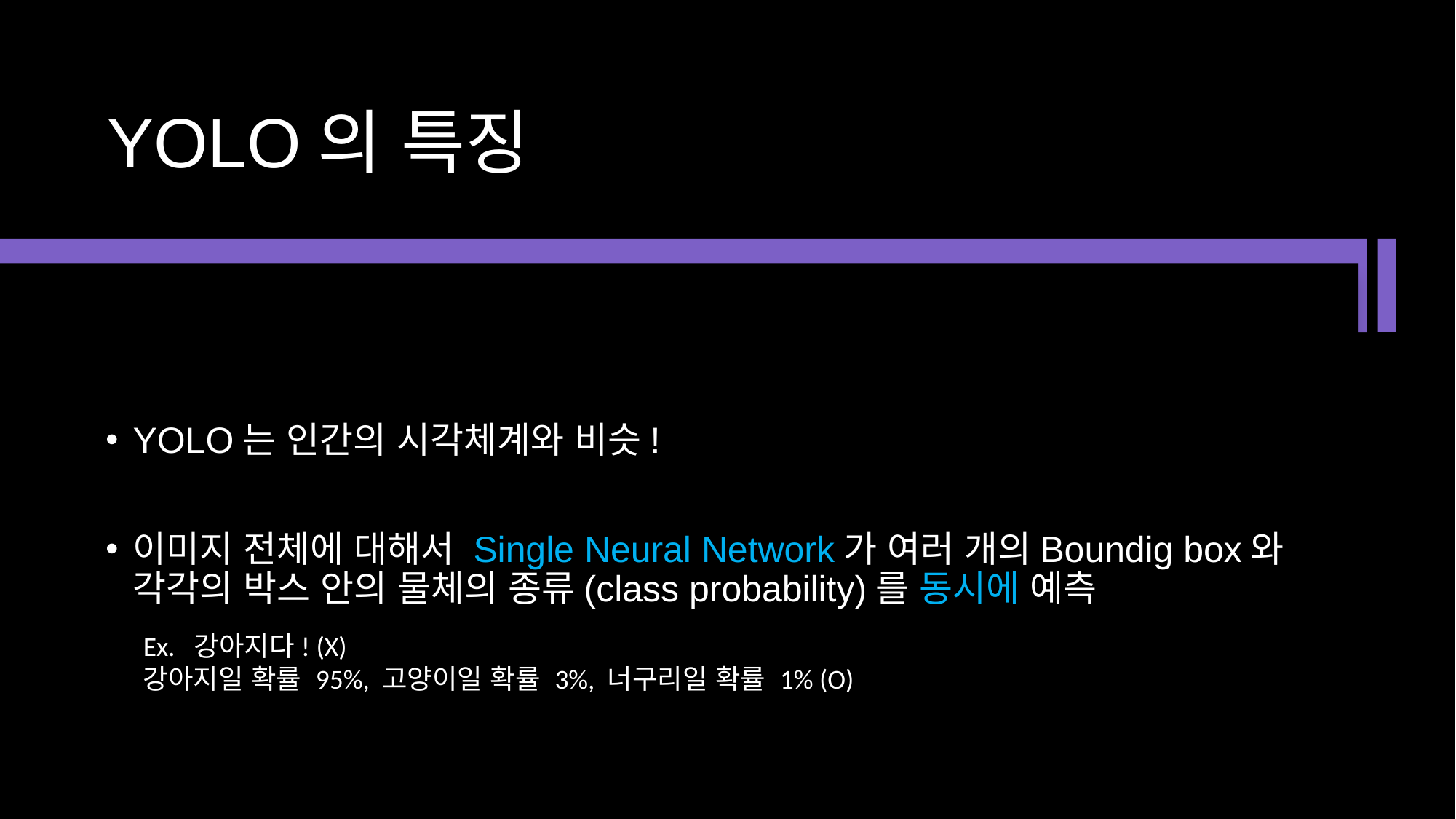

# YOLO의 특징

YOLO는 인간의 시각체계와 비슷!

이미지 전체에 대해서 Single Neural Network가 여러 개의Boundig box와 각각의 박스 안의 물체의 종류(class probability)를 동시에 예측
Ex.  강아지다! (X)
강아지일 확률 95%, 고양이일 확률 3%, 너구리일 확률 1% (O)